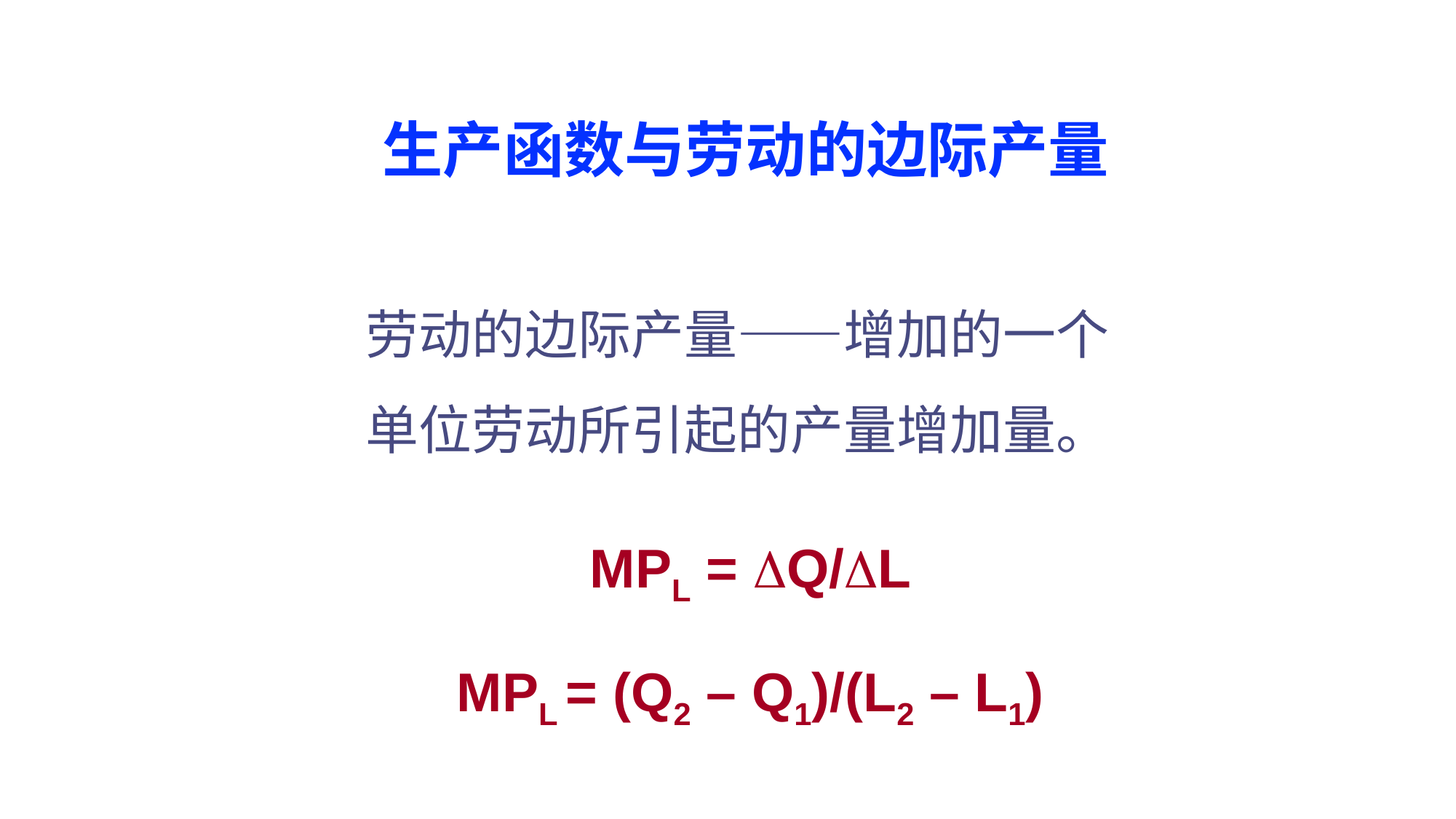

# 生产函数与劳动的边际产量
劳动的边际产量——增加的一个单位劳动所引起的产量增加量。

MPL = ΔQ/ΔL
MPL = (Q2 – Q1)/(L2 – L1)